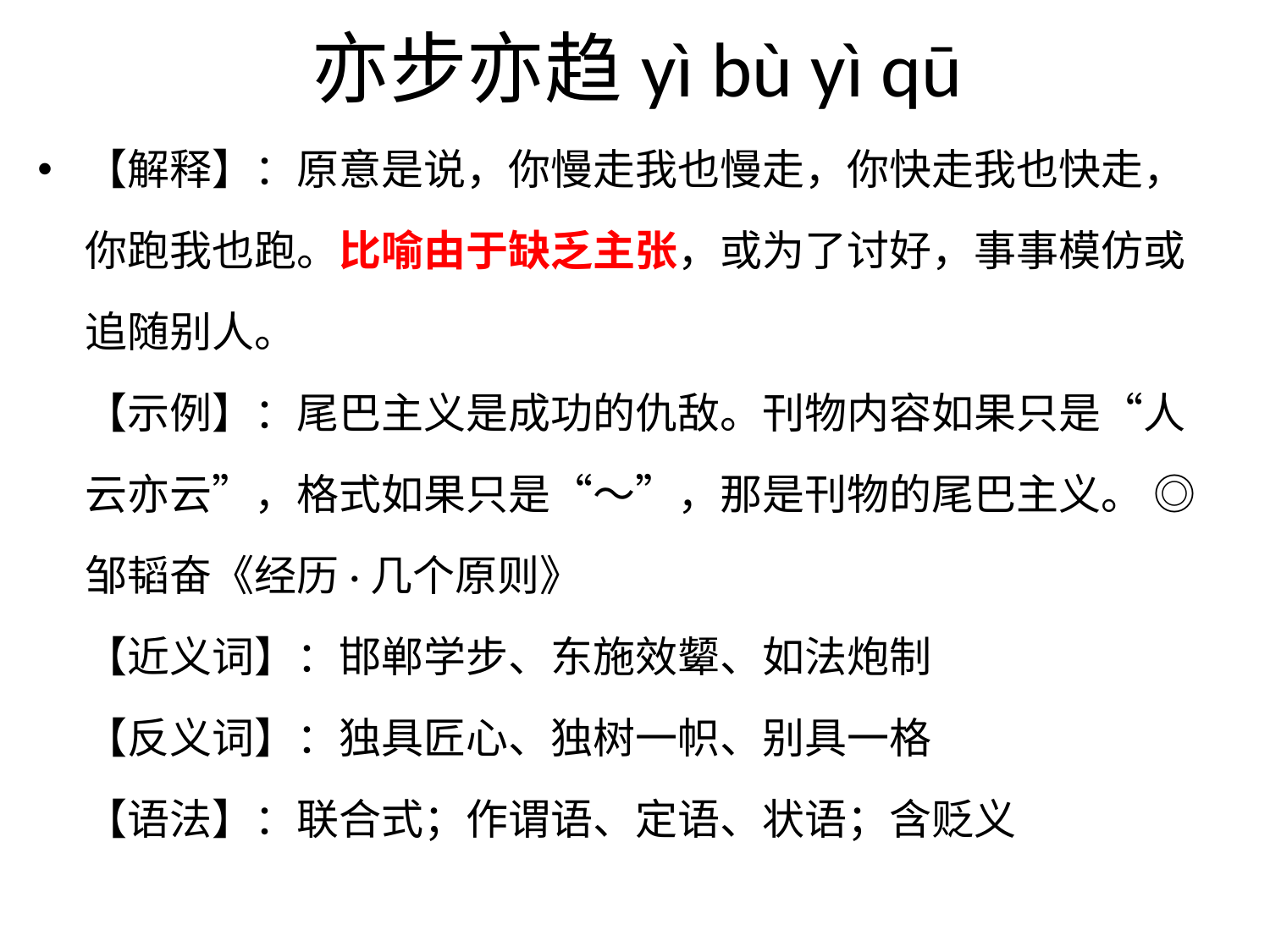

# 亦步亦趋yì bù yì qū
【解释】：原意是说，你慢走我也慢走，你快走我也快走，你跑我也跑。比喻由于缺乏主张，或为了讨好，事事模仿或追随别人。
【示例】：尾巴主义是成功的仇敌。刊物内容如果只是“人云亦云”，格式如果只是“～”，那是刊物的尾巴主义。 ◎邹韬奋《经历·几个原则》
【近义词】：邯郸学步、东施效颦、如法炮制
【反义词】：独具匠心、独树一帜、别具一格
【语法】：联合式；作谓语、定语、状语；含贬义